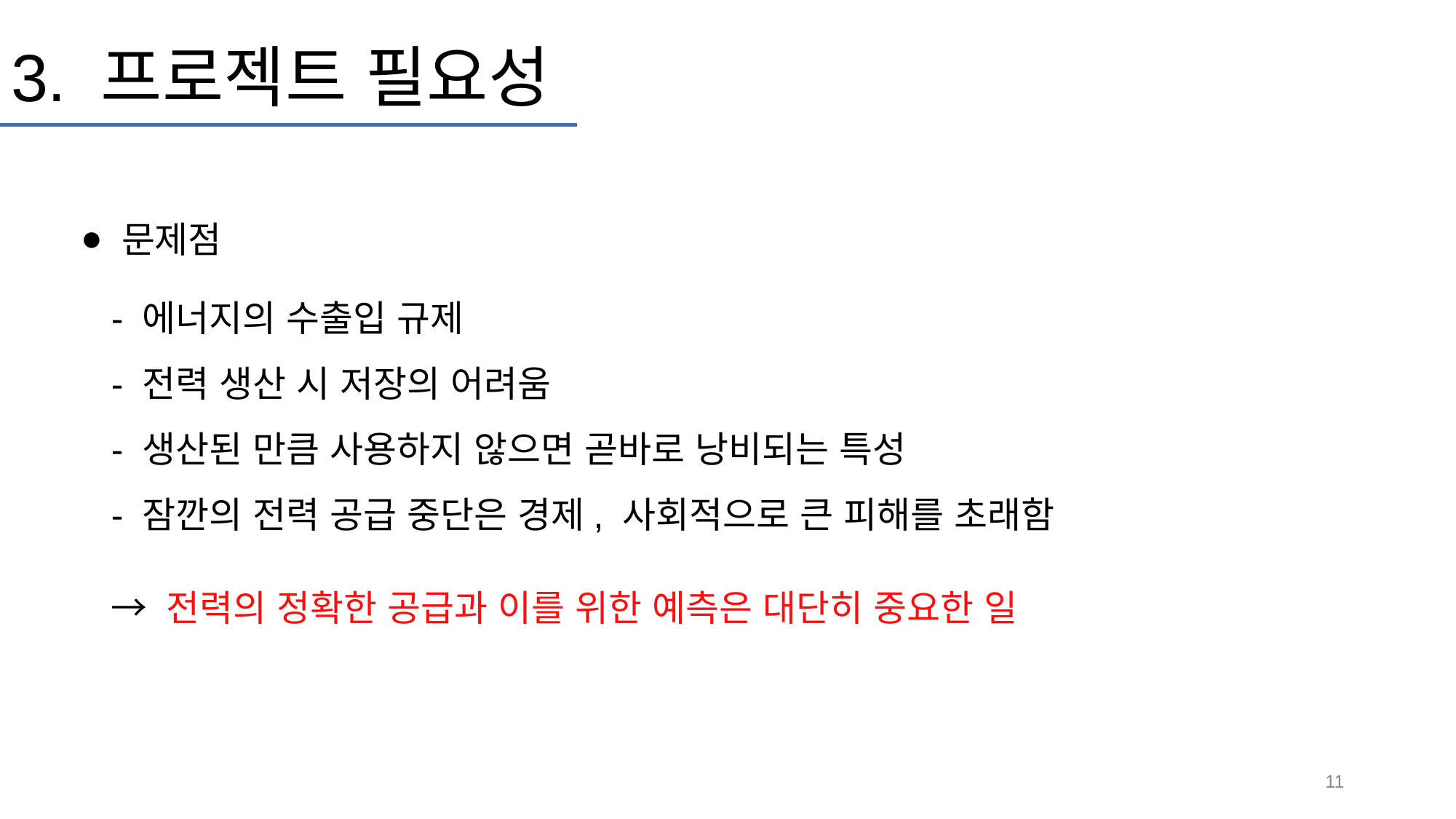

3. 프로젝트 필요성
문제점

   - 에너지의 수출입 규제
   - 전력 생산 시 저장의 어려움
   - 생산된 만큼 사용하지 않으면 곧바로 낭비되는 특성
   - 잠깐의 전력 공급 중단은 경제, 사회적으로 큰 피해를 초래함

   → 전력의 정확한 공급과 이를 위한 예측은 대단히 중요한 일
11